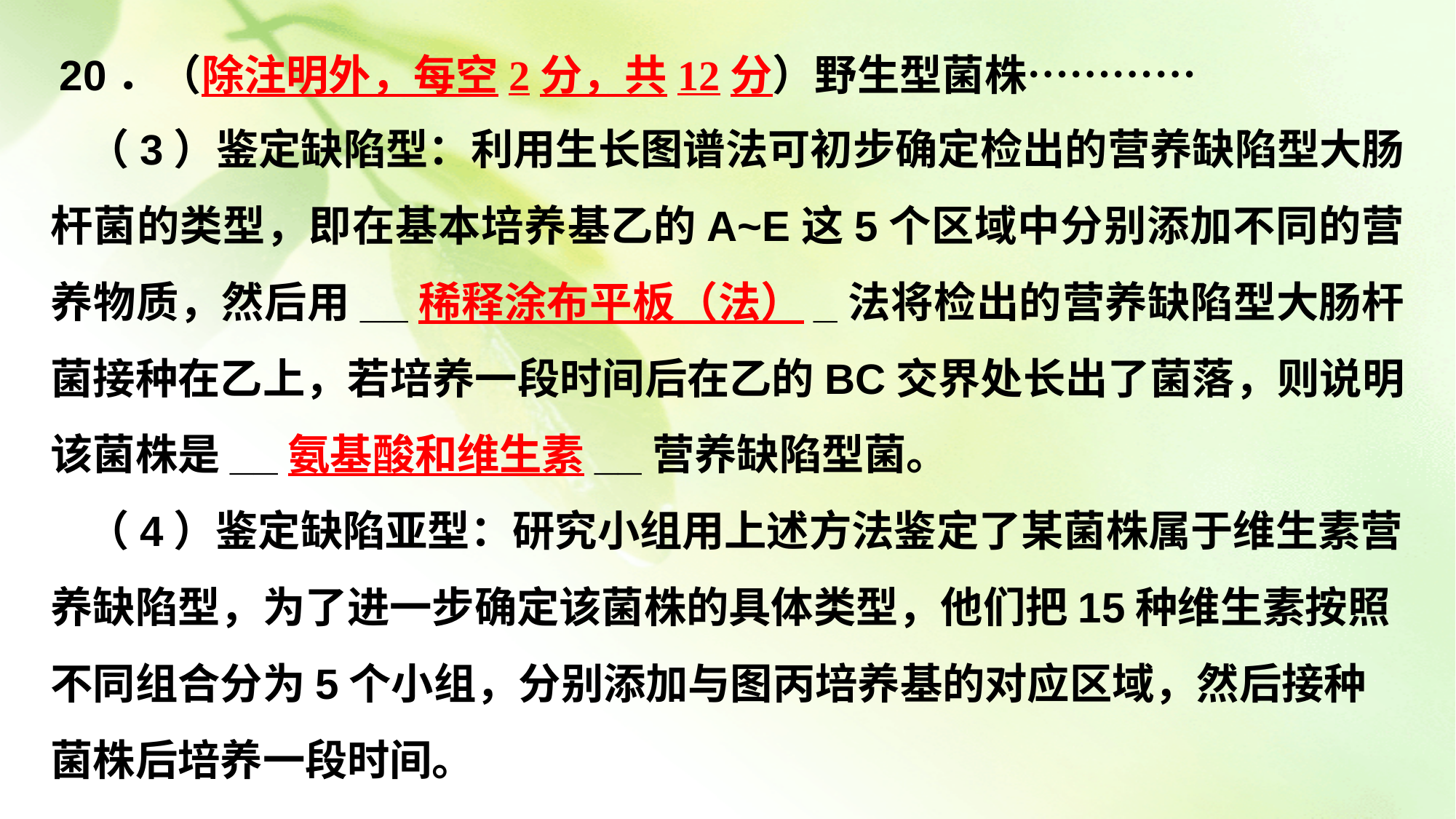

20．（除注明外，每空2分，共12分）野生型菌株…………
（3）鉴定缺陷型：利用生长图谱法可初步确定检出的营养缺陷型大肠杆菌的类型，即在基本培养基乙的A~E这5个区域中分别添加不同的营养物质，然后用__稀释涂布平板（法）_法将检出的营养缺陷型大肠杆菌接种在乙上，若培养一段时间后在乙的BC交界处长出了菌落，则说明该菌株是__氨基酸和维生素__营养缺陷型菌。
（4）鉴定缺陷亚型：研究小组用上述方法鉴定了某菌株属于维生素营养缺陷型，为了进一步确定该菌株的具体类型，他们把15种维生素按照不同组合分为5个小组，分别添加与图丙培养基的对应区域，然后接种菌株后培养一段时间。